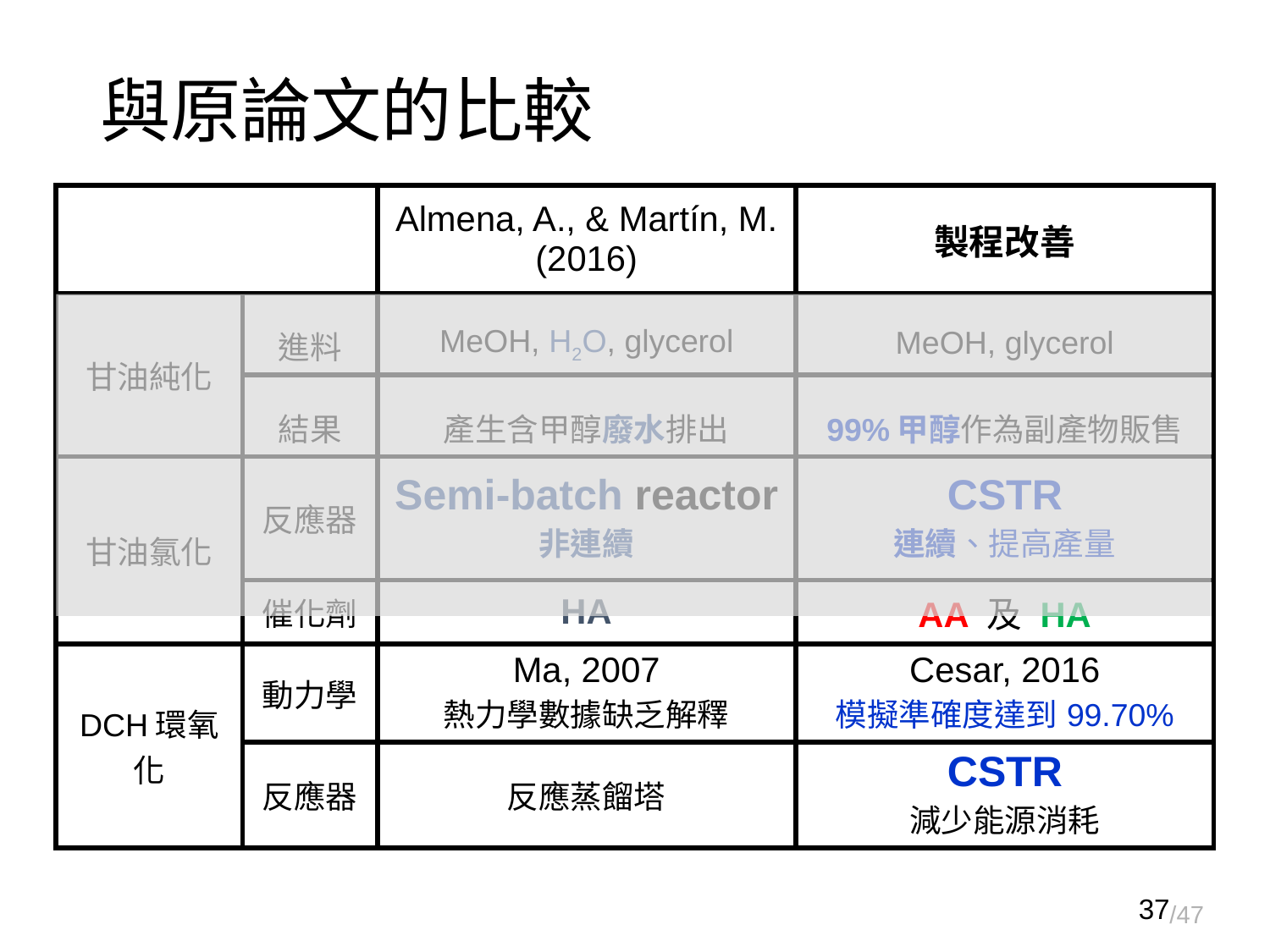

# 與原論文的比較
|  |  | Almena, A., & Martín, M. (2016) | 製程改善 |
| --- | --- | --- | --- |
| 甘油純化 | 進料 | MeOH, H2O, glycerol | MeOH, glycerol |
|  | 結果 | 產生含甲醇廢水排出 | 99%甲醇作為副產物販售 |
| 甘油氯化 | 反應器 | Semi-batch reactor 非連續 | CSTR 連續、提高產量 |
|  | 催化劑 | HA | AA 及 HA |
| DCH環氧化 | 動力學 | Ma, 2007 熱力學數據缺乏解釋 | Cesar, 2016 模擬準確度達到99.70% |
|  | 反應器 | 反應蒸餾塔 | CSTR 減少能源消耗 |

37
/47